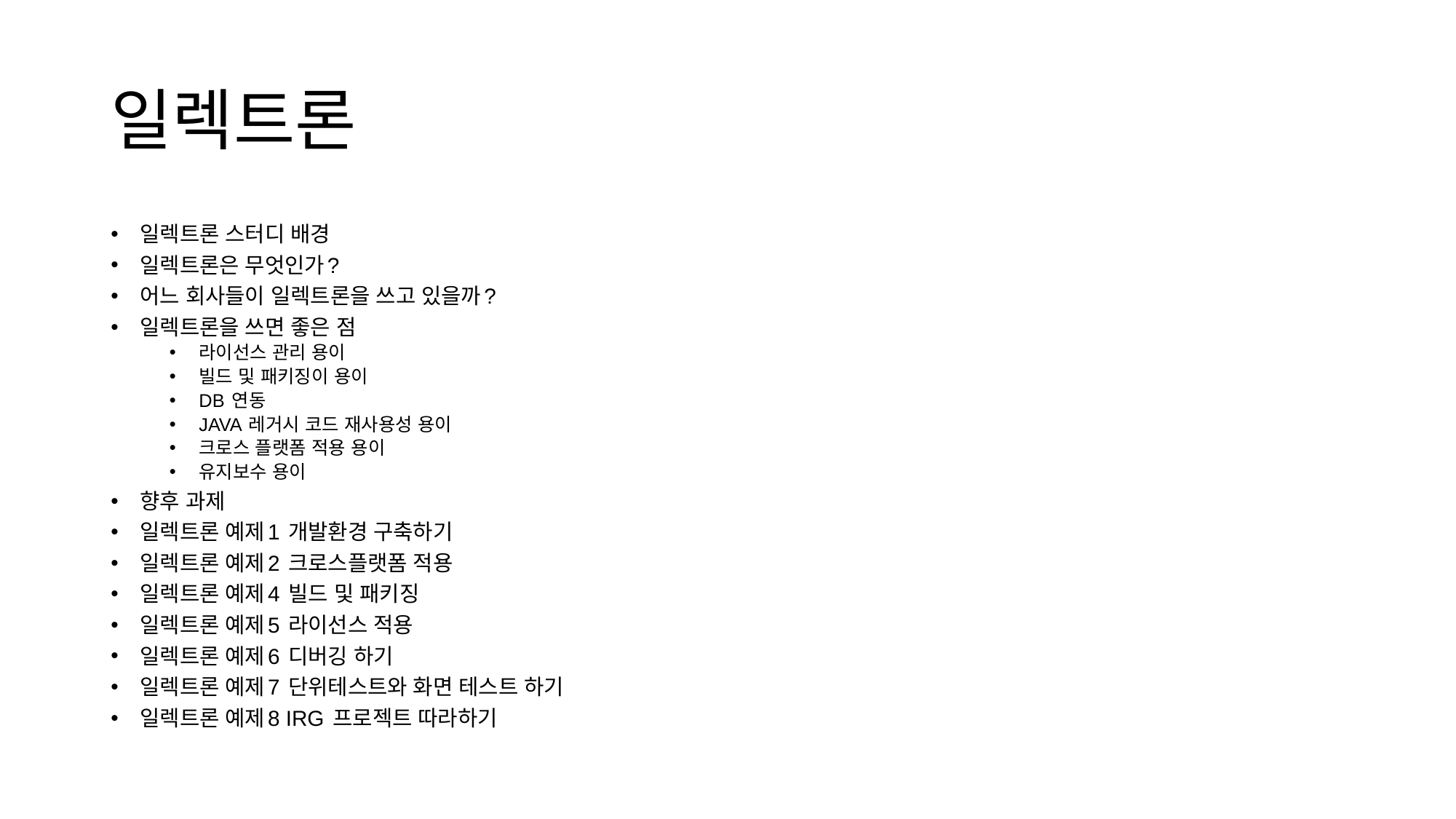

# 일렉트론
일렉트론 스터디 배경
일렉트론은 무엇인가?
어느 회사들이 일렉트론을 쓰고 있을까?
일렉트론을 쓰면 좋은 점
라이선스 관리 용이
빌드 및 패키징이 용이
DB 연동
JAVA 레거시 코드 재사용성 용이
크로스 플랫폼 적용 용이
유지보수 용이
향후 과제
일렉트론 예제1 개발환경 구축하기
일렉트론 예제2 크로스플랫폼 적용
일렉트론 예제4 빌드 및 패키징
일렉트론 예제5 라이선스 적용
일렉트론 예제6 디버깅 하기
일렉트론 예제7 단위테스트와 화면 테스트 하기
일렉트론 예제8 IRG 프로젝트 따라하기